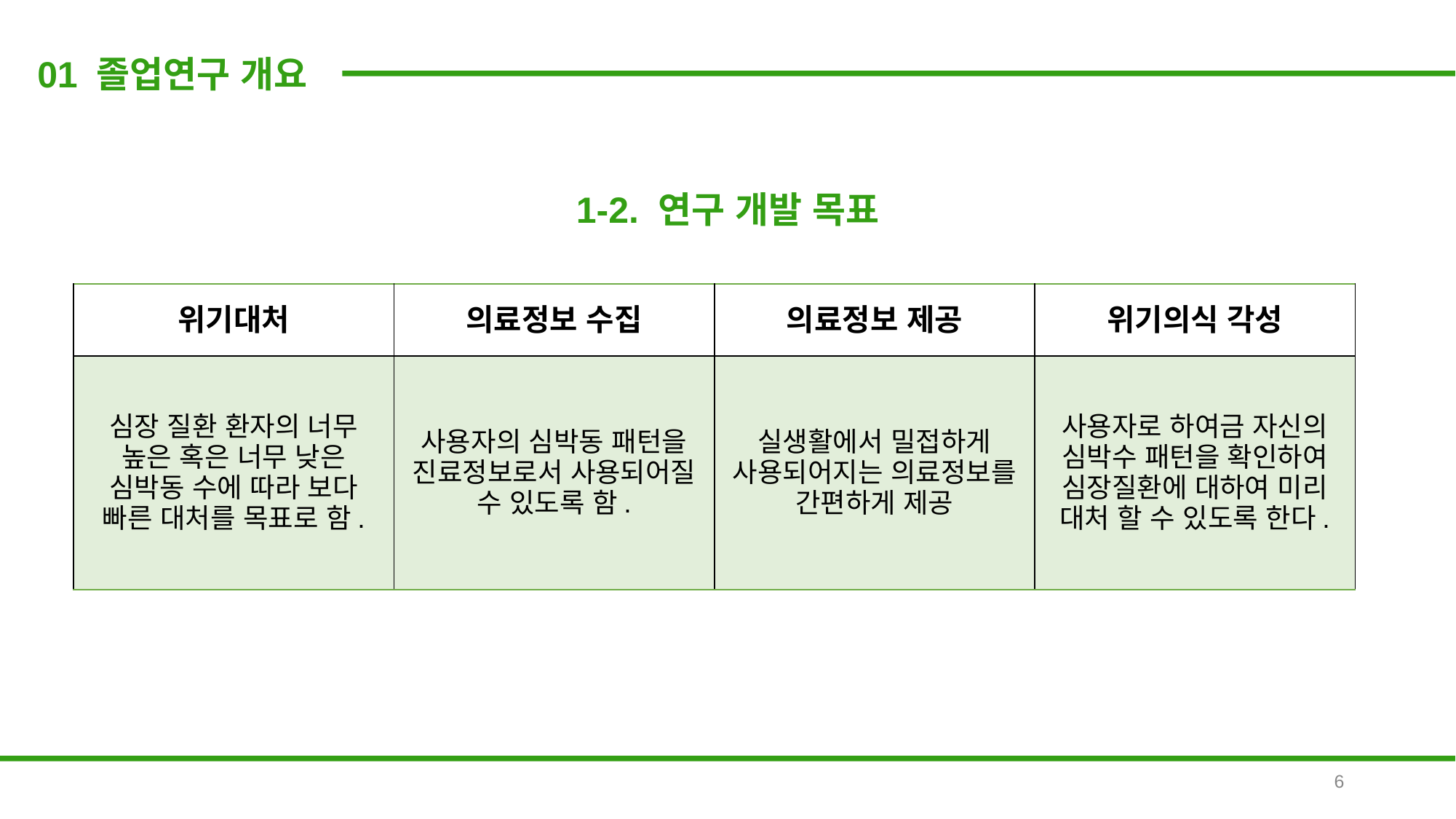

01 졸업연구 개요

1-2. 연구 개발 목표

| 위기대처 | 의료정보 수집 | 의료정보 제공 | 위기의식 각성 |
| --- | --- | --- | --- |
| 심장 질환 환자의 너무 높은 혹은 너무 낮은 심박동 수에 따라 보다 빠른 대처를 목표로 함. | 사용자의 심박동 패턴을 진료정보로서 사용되어질 수 있도록 함. | 실생활에서 밀접하게 사용되어지는 의료정보를 간편하게 제공 | 사용자로 하여금 자신의 심박수 패턴을 확인하여 심장질환에 대하여 미리 대처 할 수 있도록 한다. |

6